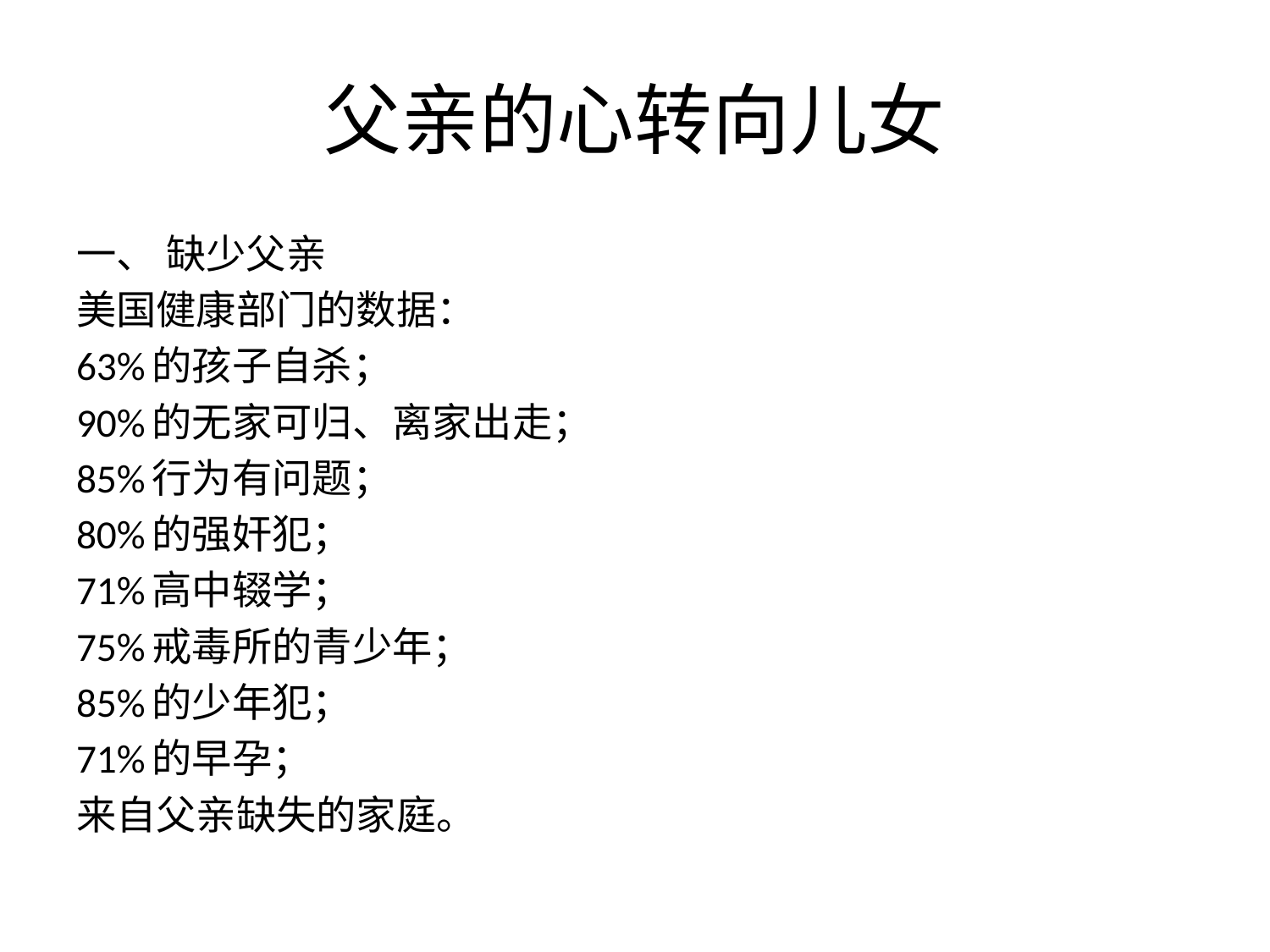

# 父亲的心转向儿女
一、	缺少父亲
美国健康部门的数据：
63%的孩子自杀；
90%的无家可归、离家出走；
85%行为有问题；
80%的强奸犯；
71%高中辍学；
75%戒毒所的青少年；
85%的少年犯；
71%的早孕；
来自父亲缺失的家庭。